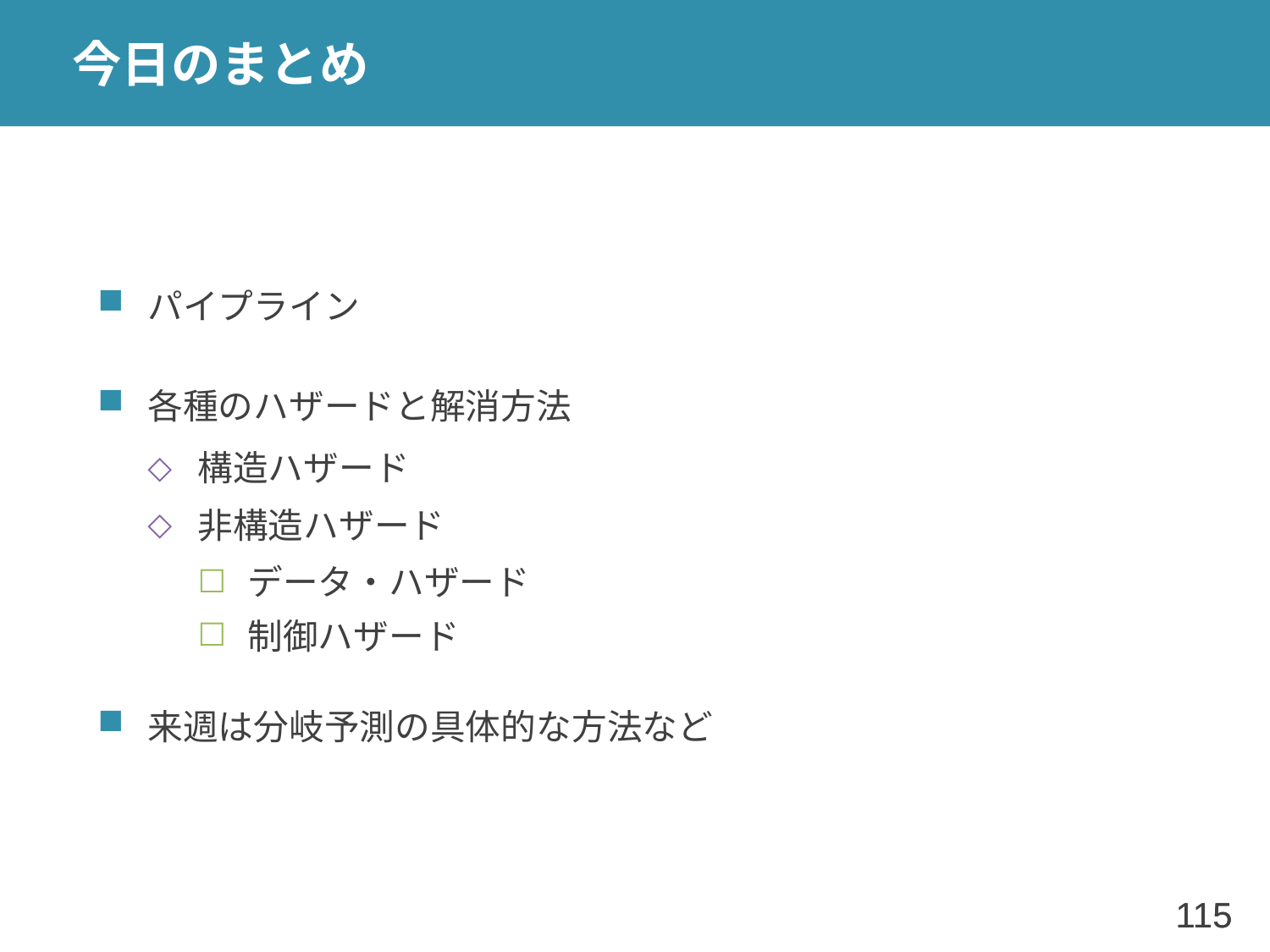

# 今日のまとめ
パイプライン
各種のハザードと解消方法
構造ハザード
非構造ハザード
データ・ハザード
制御ハザード
来週は分岐予測の具体的な方法など